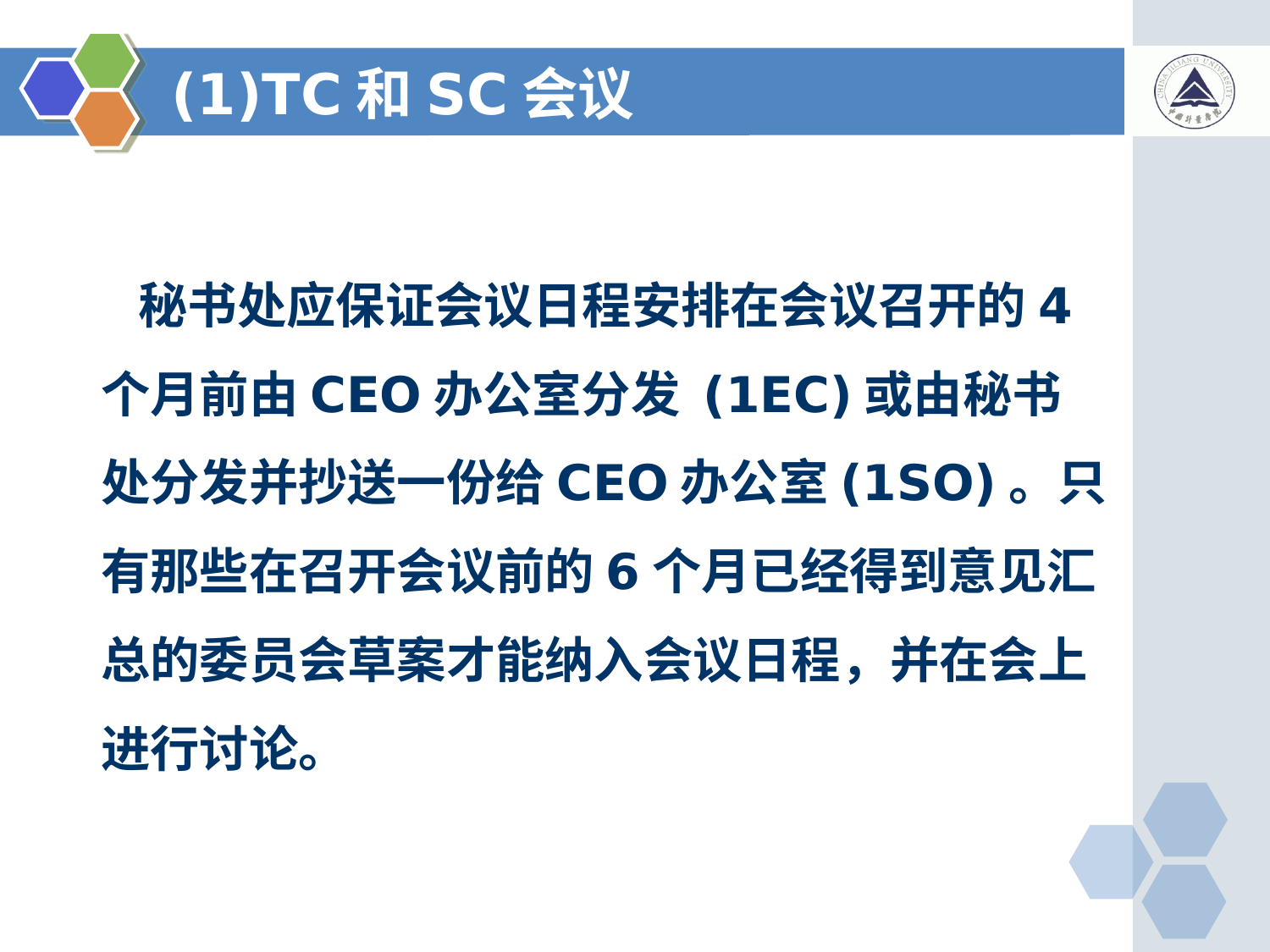

# (1)TC和SC会议
秘书处应保证会议日程安排在会议召开的4个月前由CEO办公室分发 (1EC)或由秘书处分发并抄送一份给CEO办公室(1SO)。只有那些在召开会议前的6个月已经得到意见汇总的委员会草案才能纳入会议日程，并在会上进行讨论。